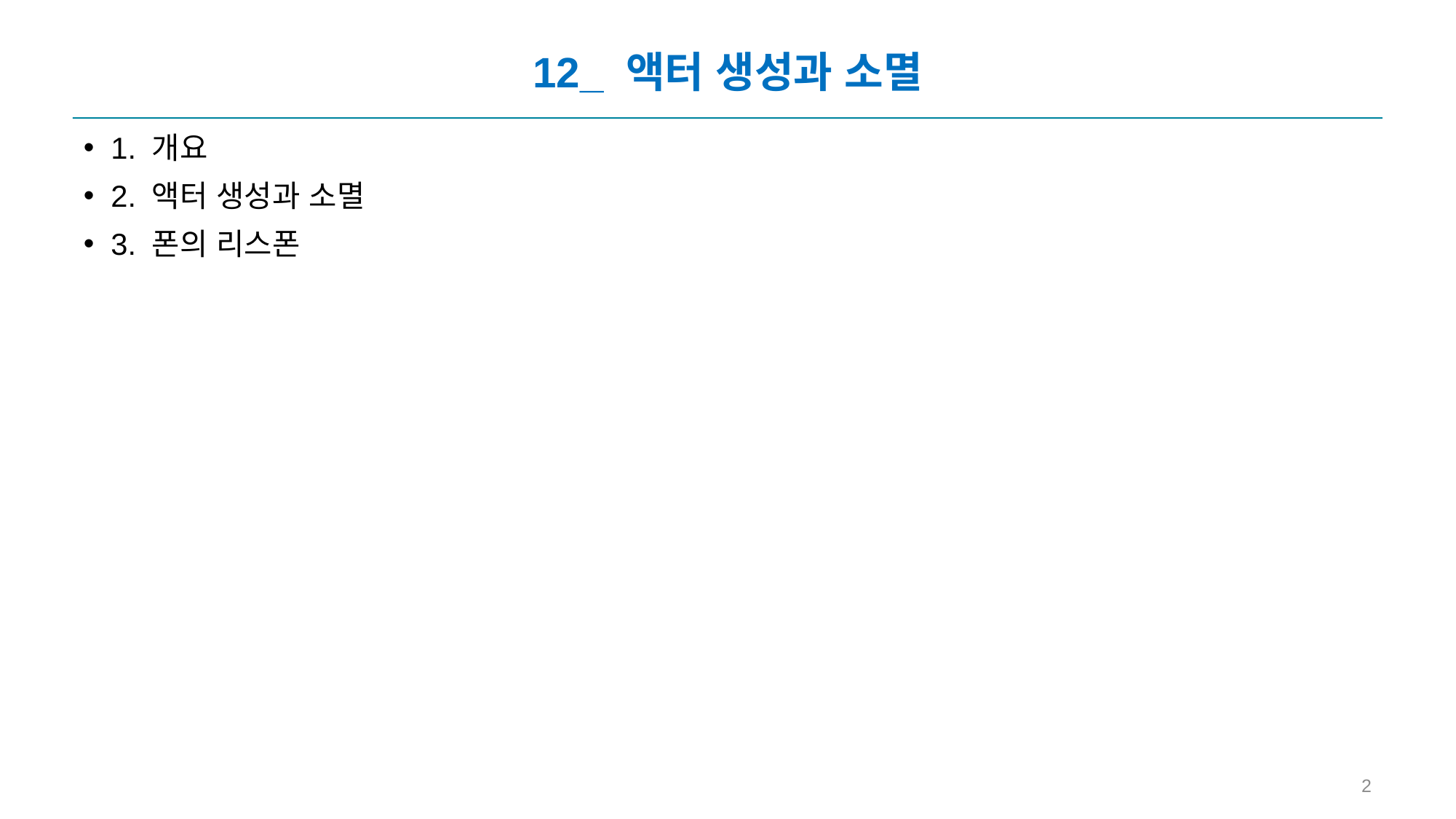

# 12_ 액터 생성과 소멸
1. 개요
2. 액터 생성과 소멸
3. 폰의 리스폰
2